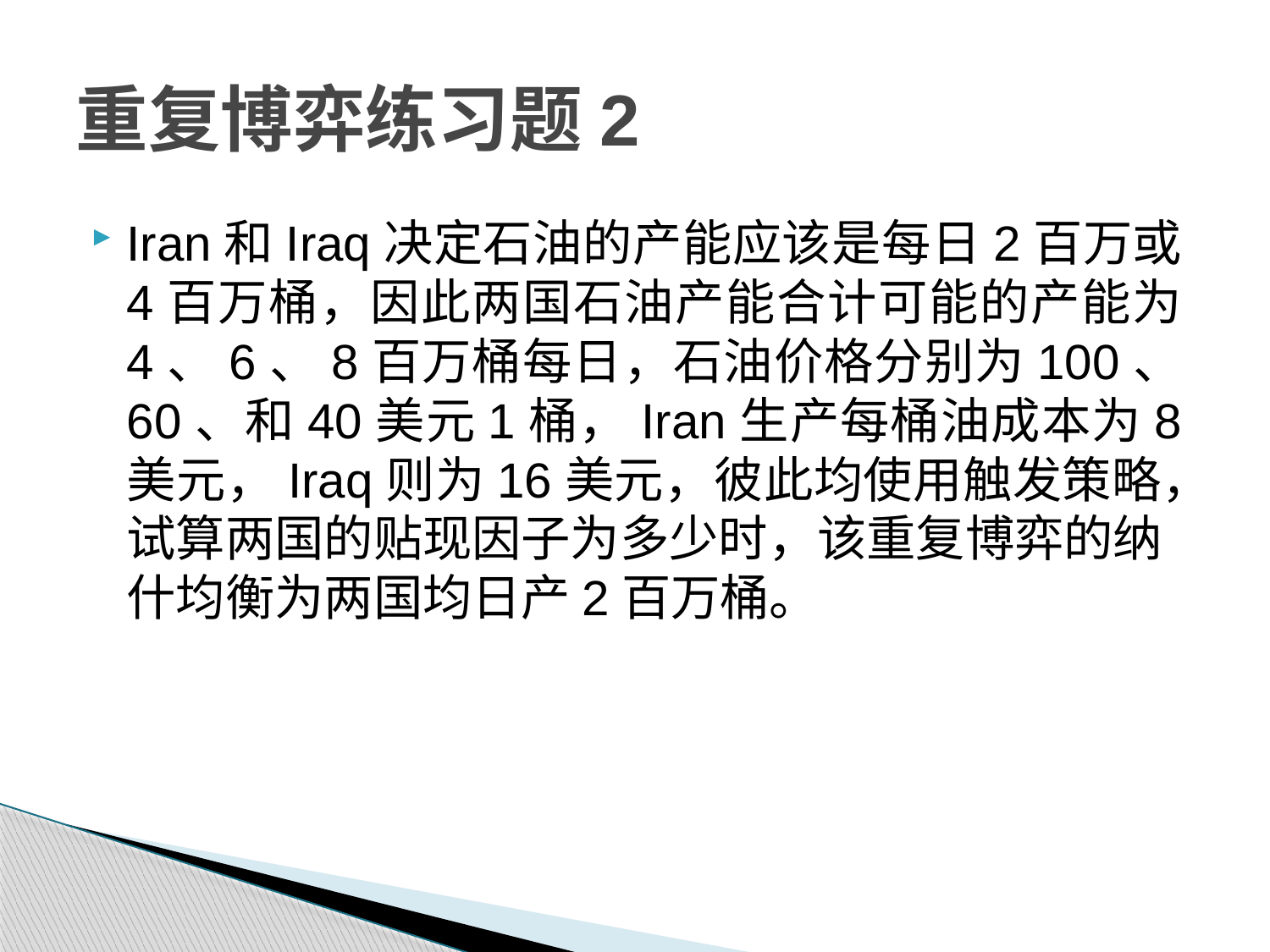

# 重复博弈练习题2
Iran和Iraq决定石油的产能应该是每日2百万或4百万桶，因此两国石油产能合计可能的产能为4、6、8百万桶每日，石油价格分别为100、60、和40美元1桶，Iran生产每桶油成本为8美元，Iraq则为16美元，彼此均使用触发策略，试算两国的贴现因子为多少时，该重复博弈的纳什均衡为两国均日产2百万桶。